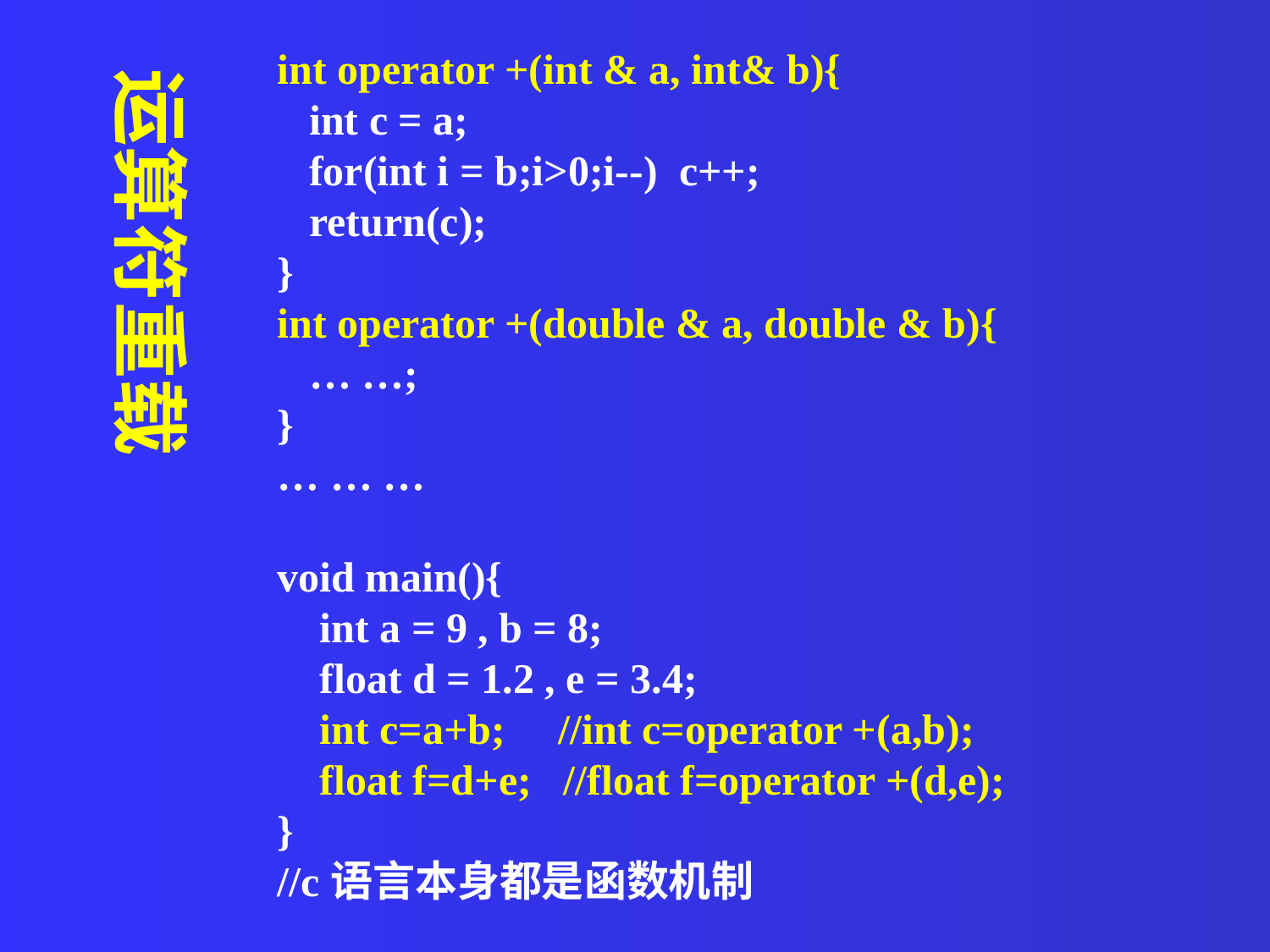

int operator +(int & a, int& b){
   int c = a;
   for(int i = b;i>0;i--)  c++;
   return(c);
}
int operator +(double & a, double & b){
   … …;
}
… … …

void main(){
    int a = 9 , b = 8;
    float d = 1.2 , e = 3.4;
    int c=a+b;     //int c=operator +(a,b);
    float f=d+e;   //float f=operator +(d,e);
}
//c语言本身都是函数机制
运算符重载